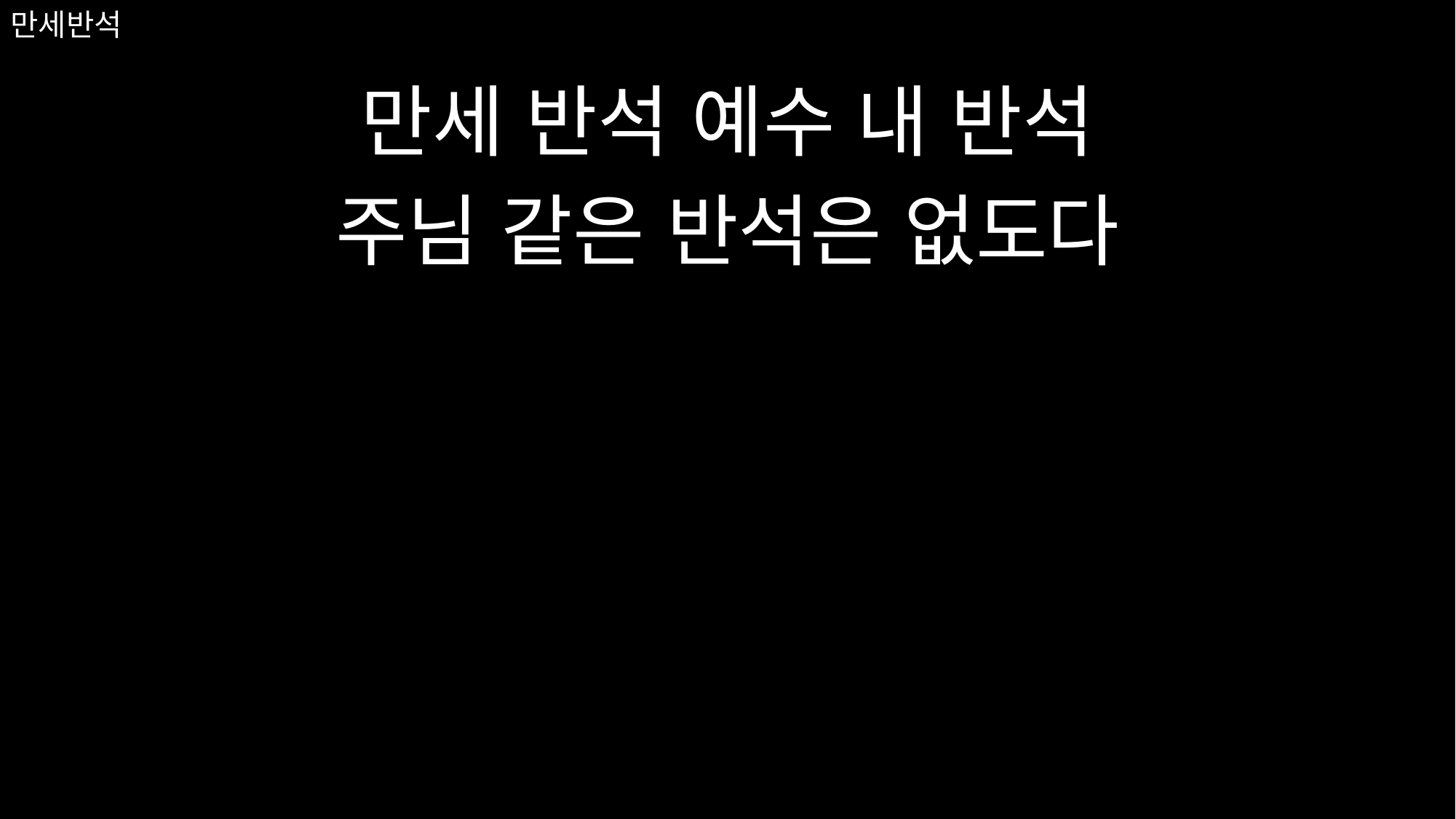

만세 반석 예수 내 반석
주님 같은 반석은 없도다

# 만세반석